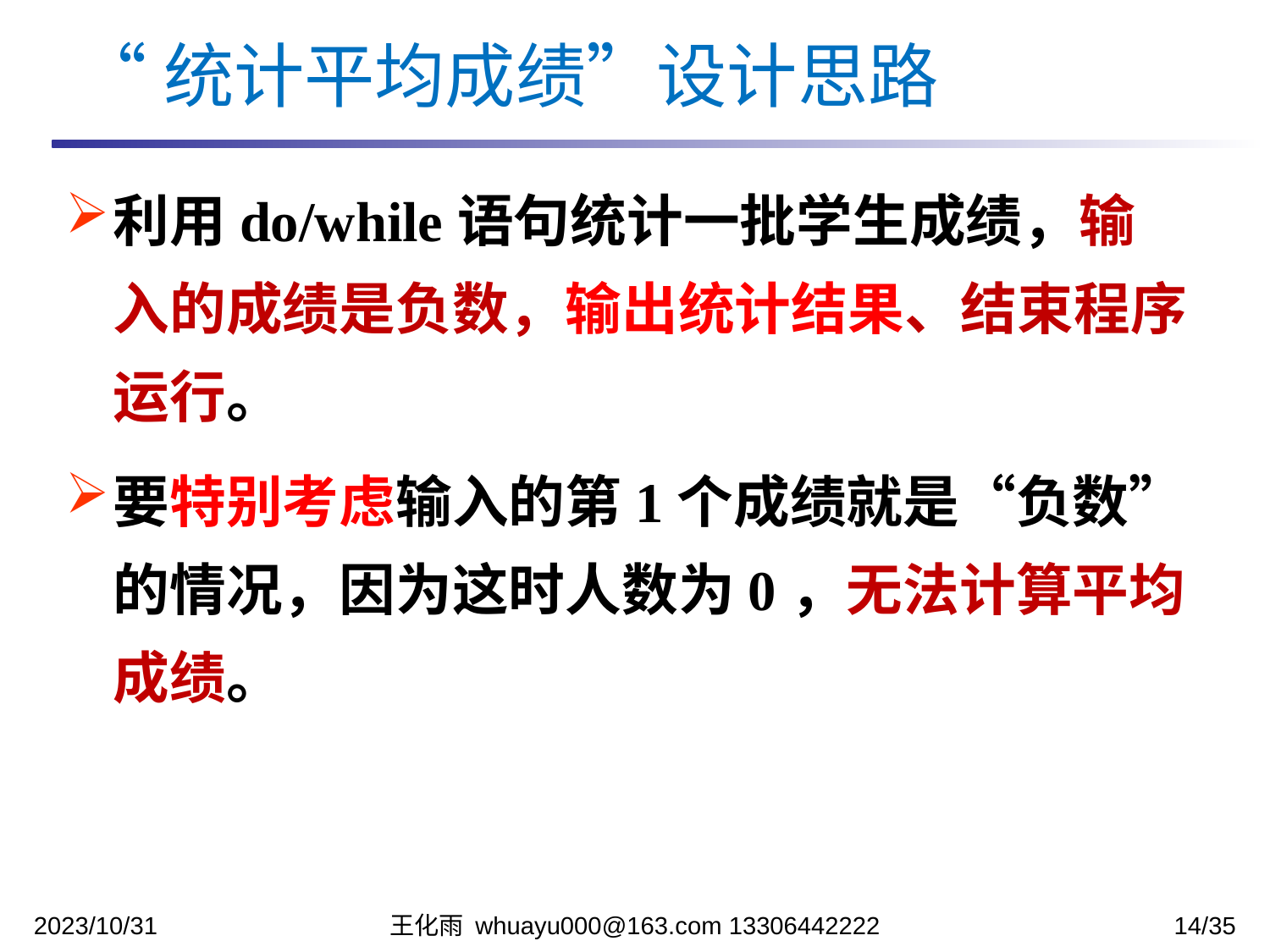

“统计平均成绩”设计思路
利用do/while语句统计一批学生成绩，输入的成绩是负数，输出统计结果、结束程序运行。
要特别考虑输入的第1个成绩就是“负数”的情况，因为这时人数为0，无法计算平均成绩。
2023/10/31
王化雨 whuayu000@163.com 13306442222
14/35